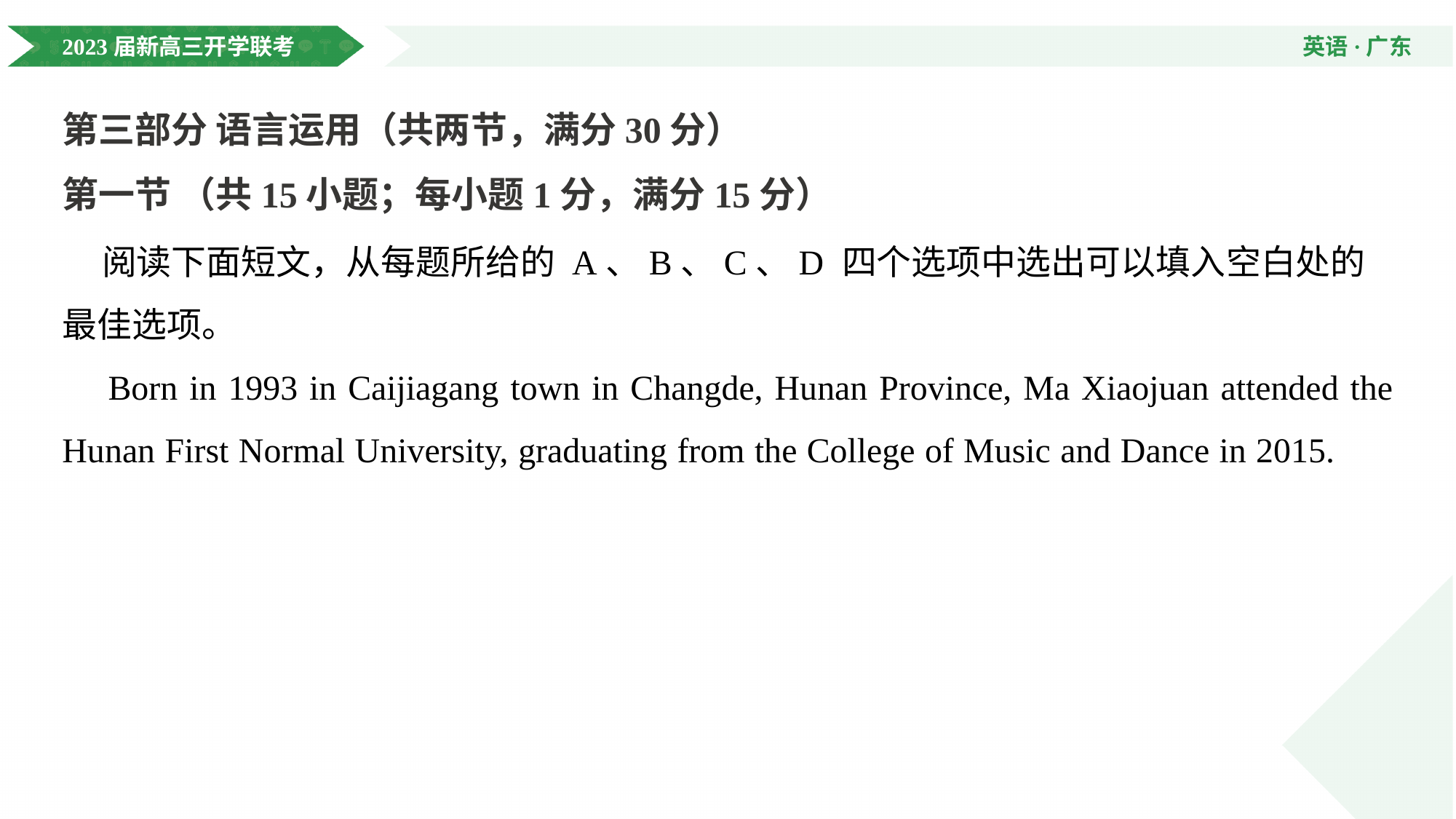

第三部分 语言运用（共两节，满分30分）
第一节 （共15小题；每小题1分，满分15分）
    阅读下面短文，从每题所给的 A、B、C、D 四个选项中选出可以填入空白处的最佳选项。
    Born in 1993 in Caijiagang town in Changde, Hunan Province, Ma Xiaojuan attended the Hunan First Normal University, graduating from the College of Music and Dance in 2015.